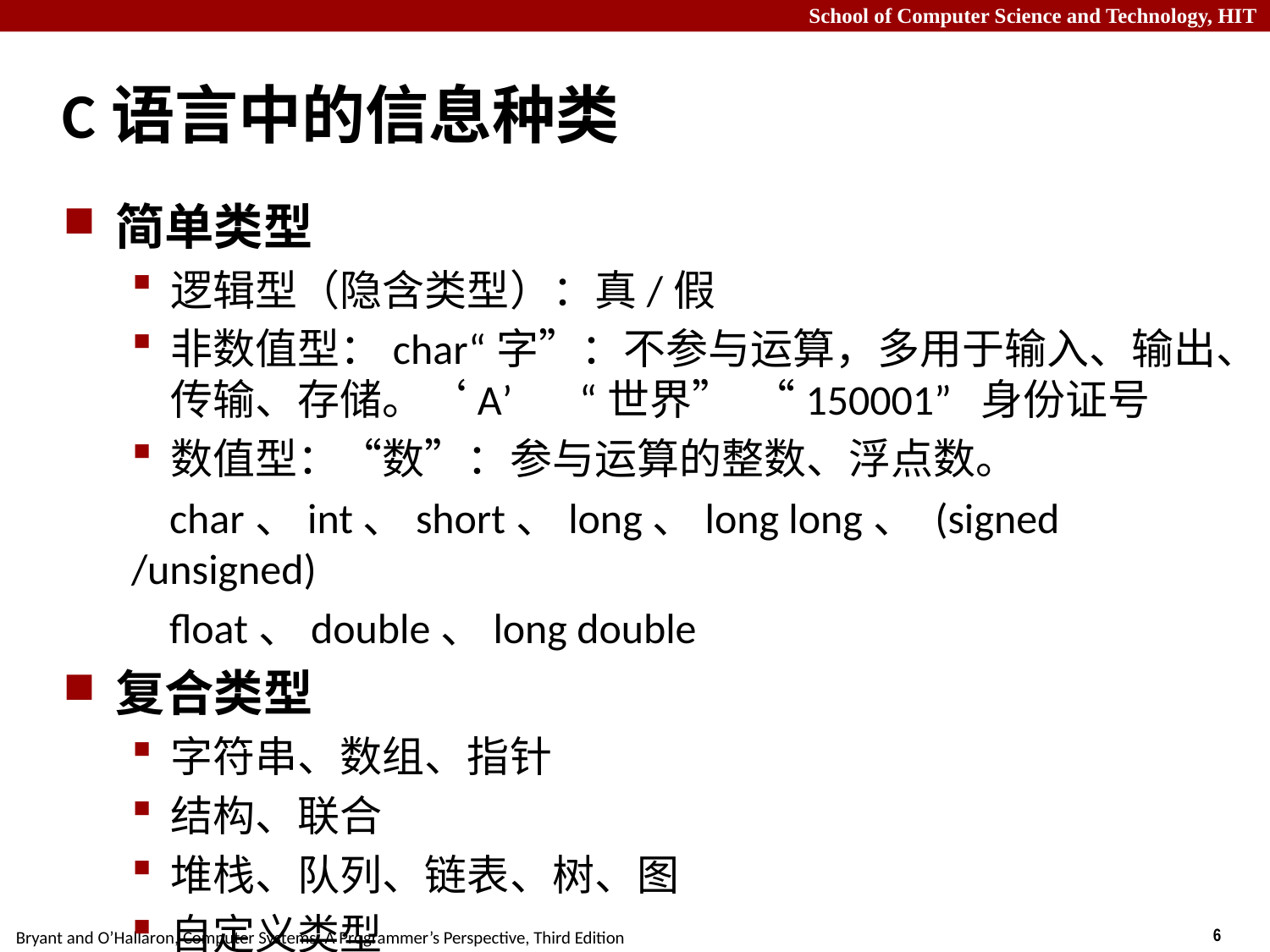

# C语言中的信息种类
简单类型
逻辑型（隐含类型）：真/假
非数值型：char“字”：不参与运算，多用于输入、输出、传输、存储。‘A’       “世界”  “150001”  身份证号
数值型：“数”：参与运算的整数、浮点数。
    char、int、short、long、long long、 (signed /unsigned)
    float、double、long double
复合类型
字符串、数组、指针
结构、联合
堆栈、队列、链表、树、图
自定义类型